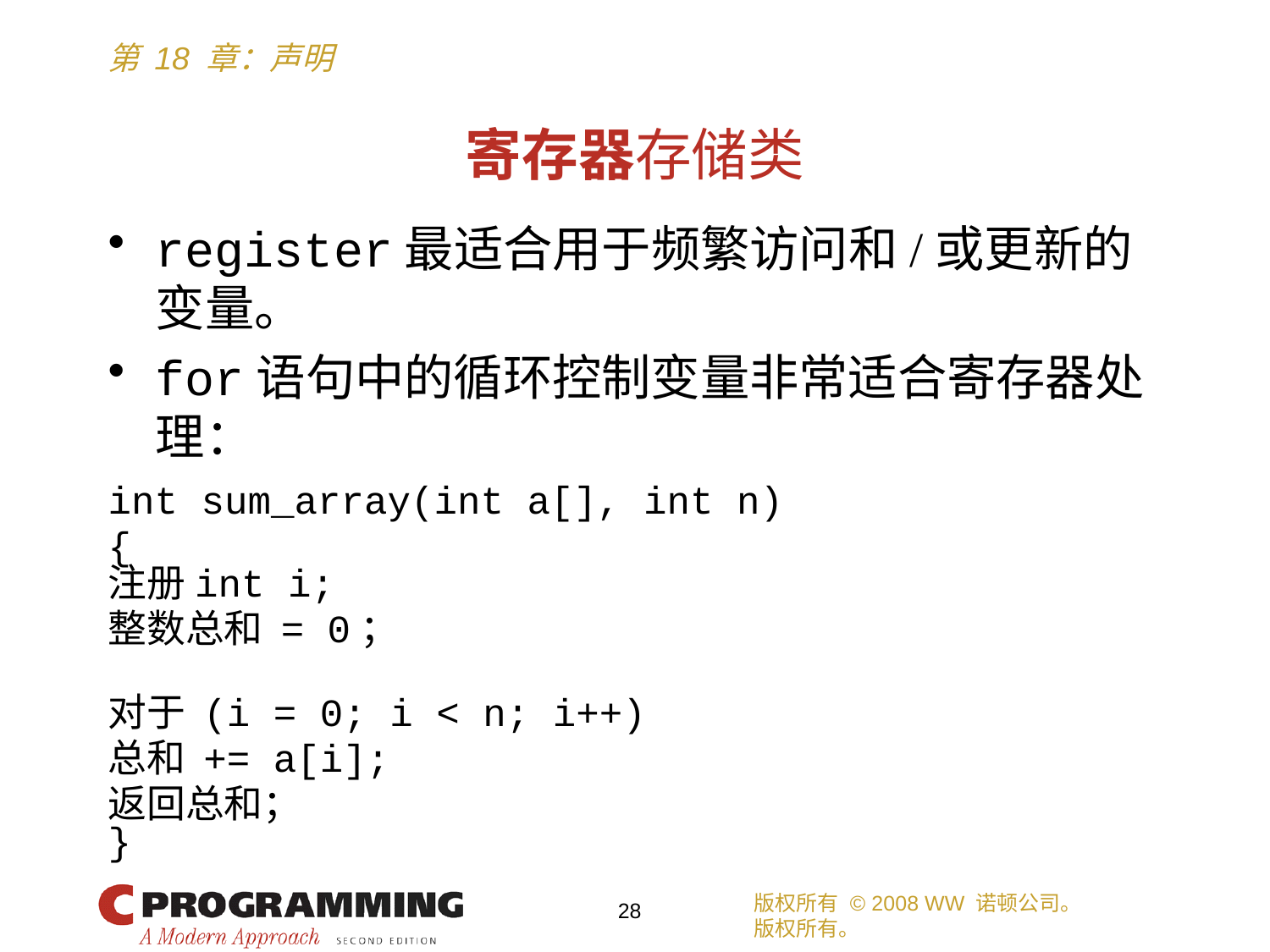

# 寄存器存储类
register最适合用于频繁访问和/或更新的变量。
for语句中的循环控制变量非常适合寄存器处理：
int sum_array(int a[], int n)
{
注册int i;
整数总和 = 0；

对于 (i = 0; i < n; i++)
总和 += a[i];
返回总和；
}
版权所有 © 2008 WW 诺顿公司。
版权所有。
28